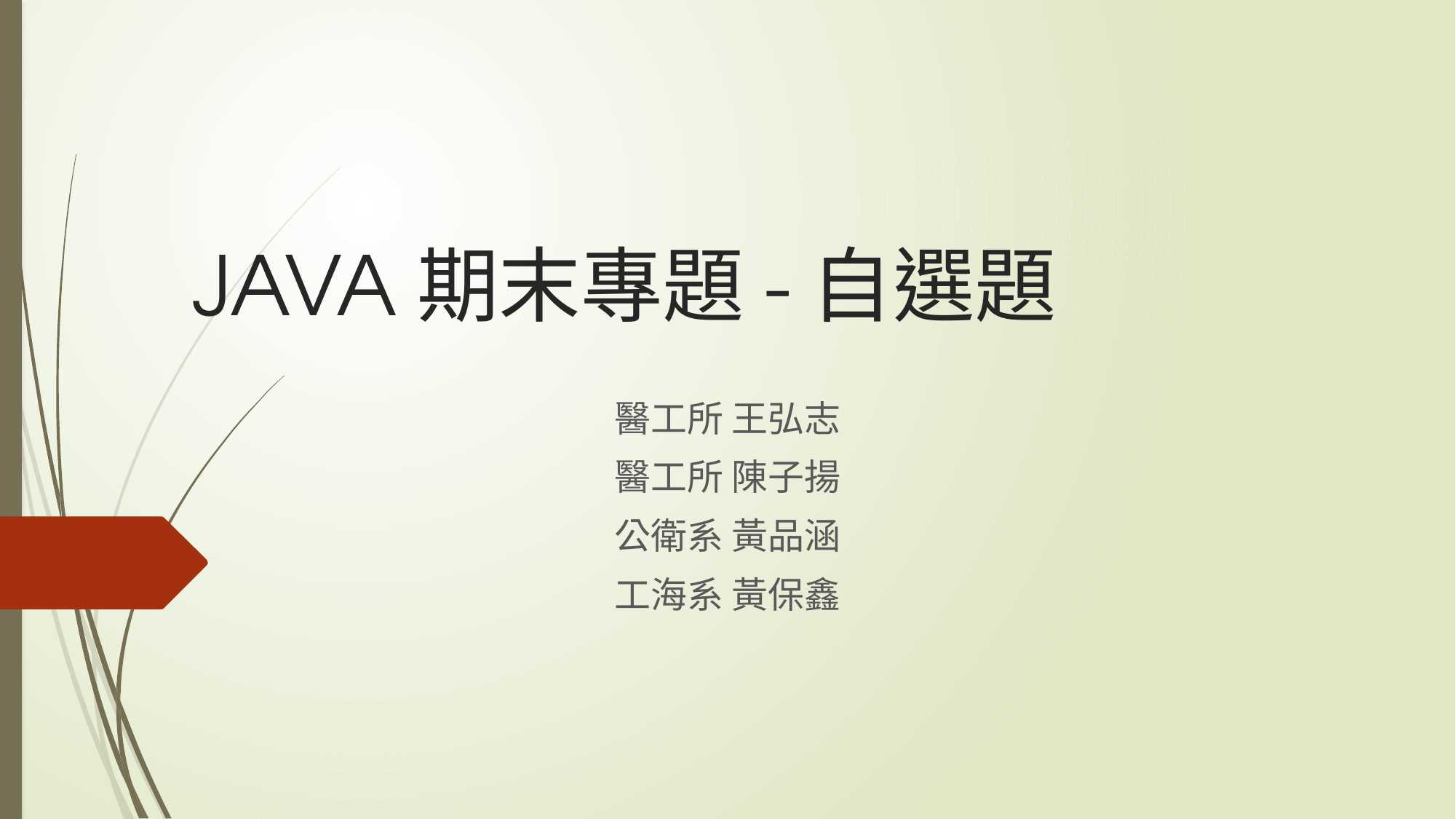

# JAVA期末專題-自選題
醫工所 王弘志
醫工所 陳子揚
公衛系 黃品涵
工海系 黃保鑫